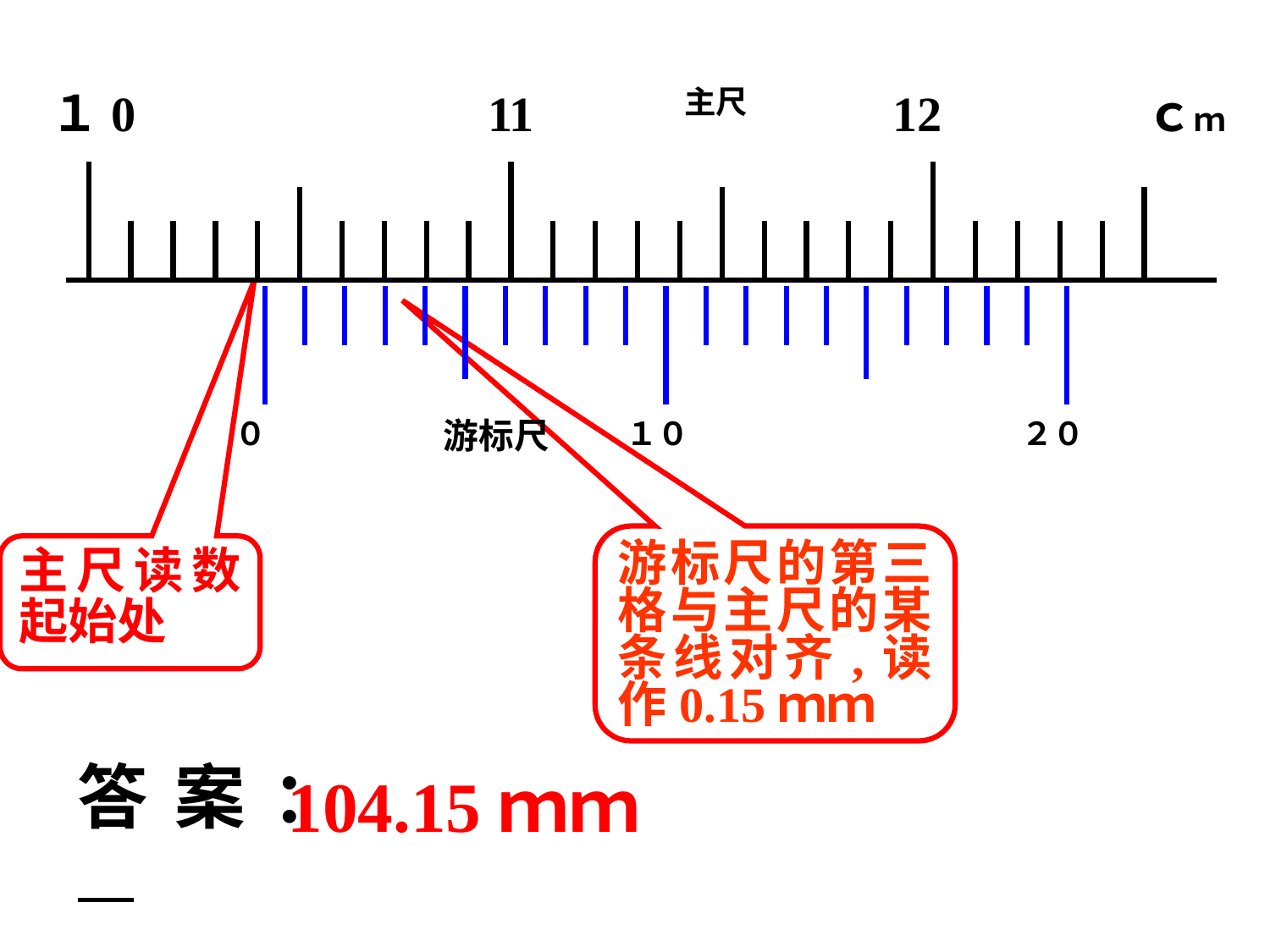

１0
11
主尺
12
ｃｍ
０
游标尺
１０
２０

游标尺的第三格与主尺的某条线对齐,读作0.15ｍｍ
主尺读数起始处

答案：
104.15ｍｍ